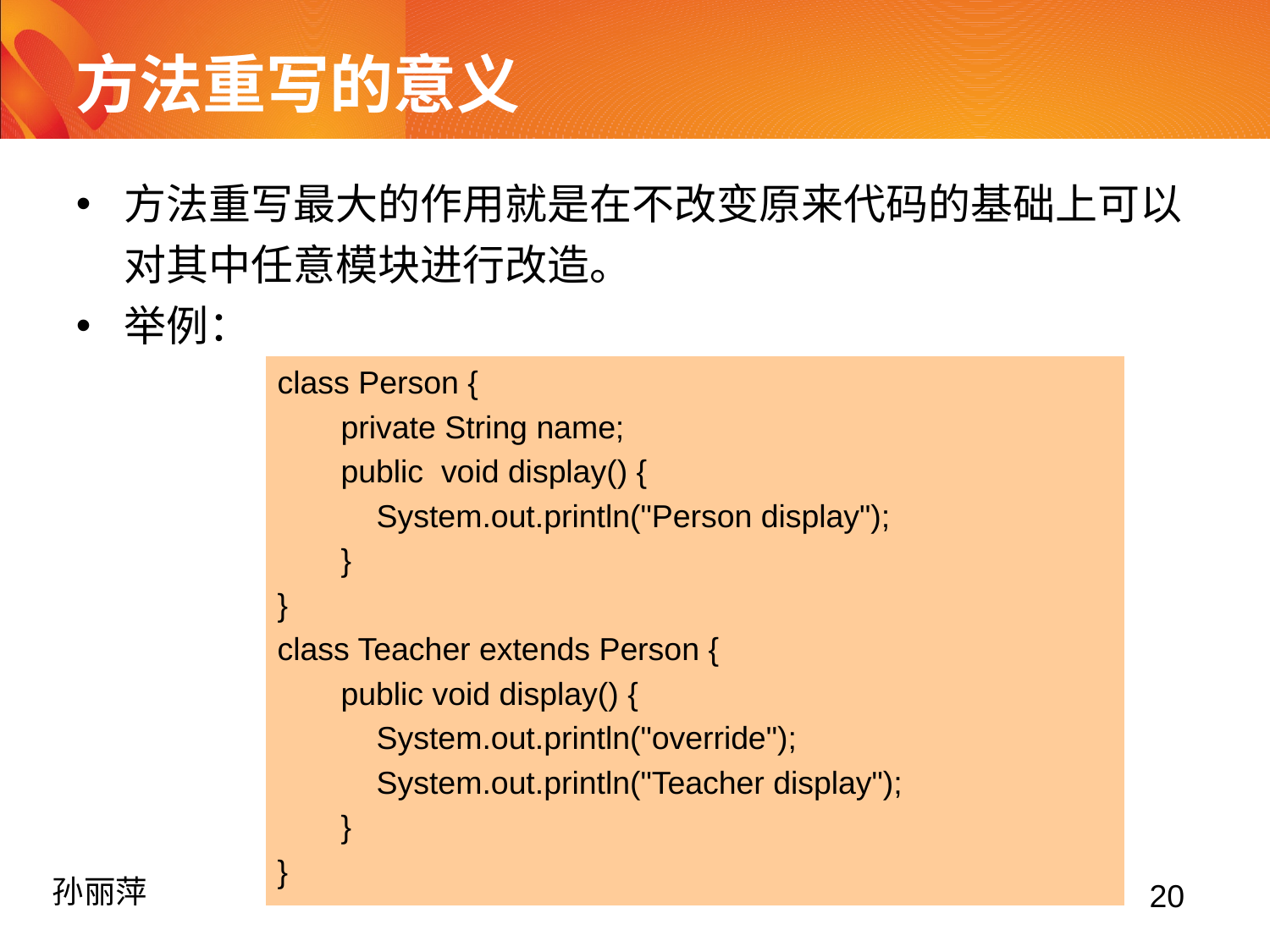

# 方法重写的意义
方法重写最大的作用就是在不改变原来代码的基础上可以对其中任意模块进行改造。
举例：
class Person {
private String name;
public  void display() {
    System.out.println("Person display");
}
}
class Teacher extends Person {
public void display() {
    System.out.println("override");
    System.out.println("Teacher display");
}
}